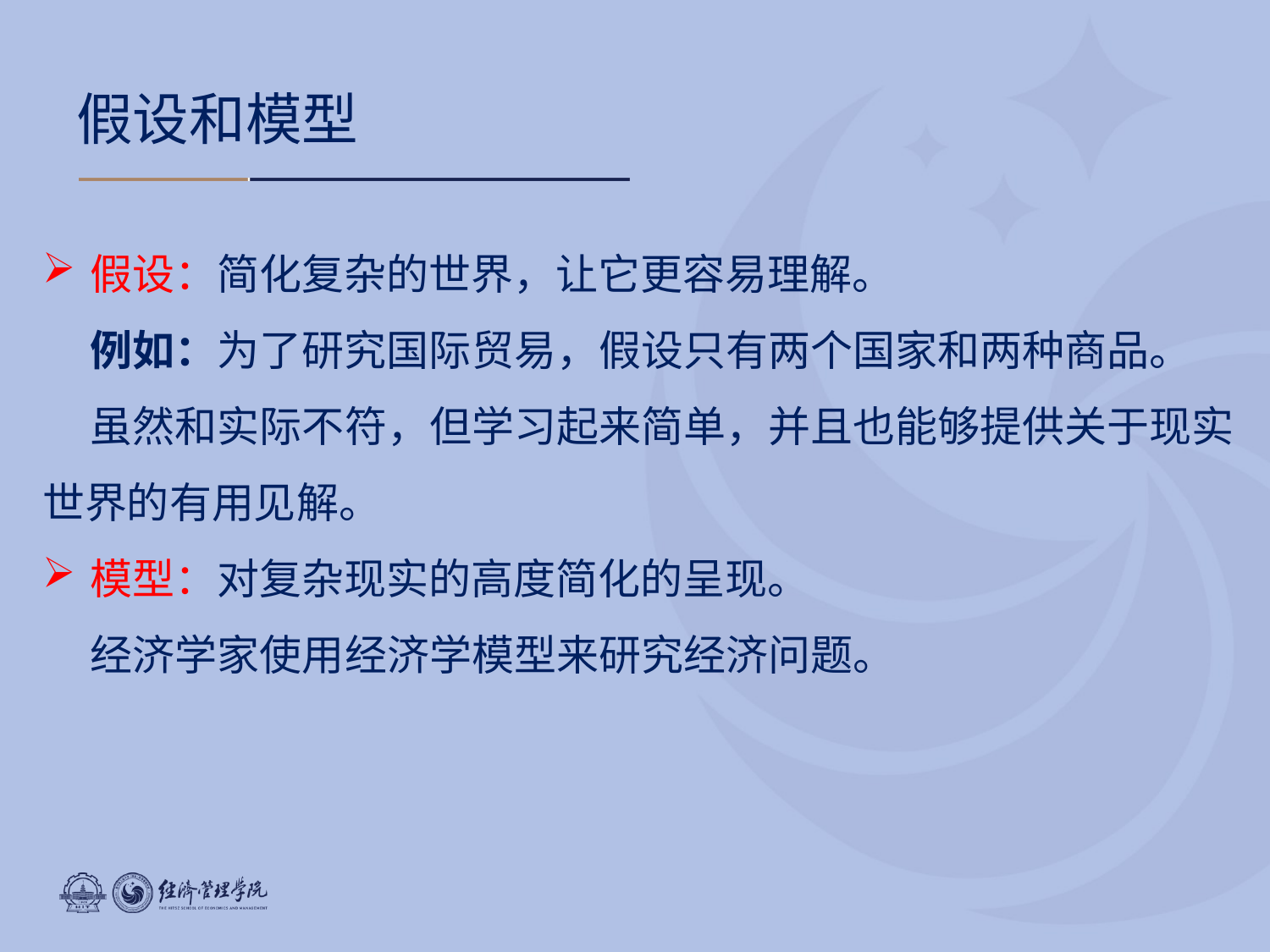

# 假设和模型
假设：简化复杂的世界，让它更容易理解。
    例如：为了研究国际贸易，假设只有两个国家和两种商品。
    虽然和实际不符，但学习起来简单，并且也能够提供关于现实世界的有用见解。
模型：对复杂现实的高度简化的呈现。
    经济学家使用经济学模型来研究经济问题。